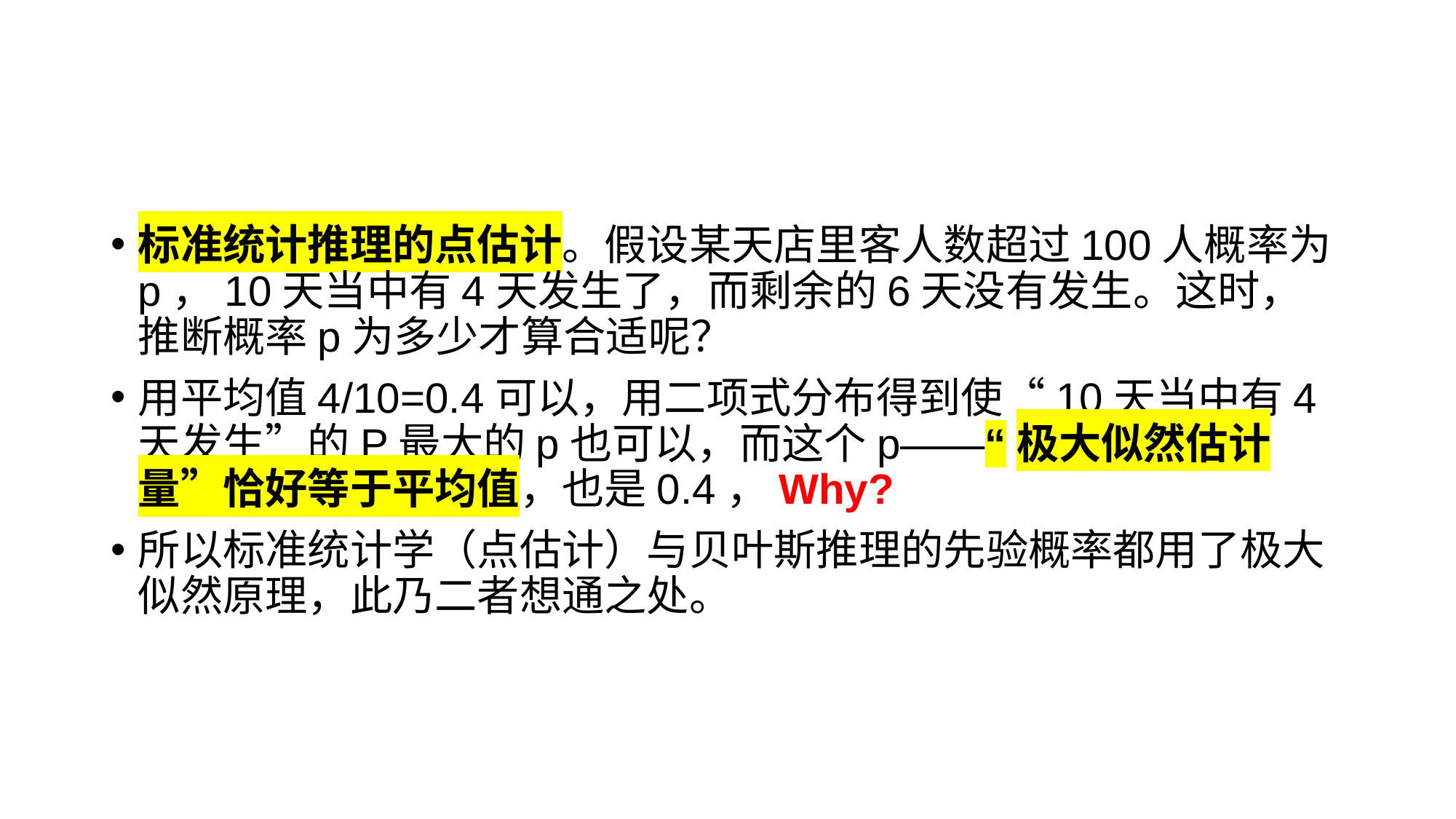

#
标准统计推理的点估计。假设某天店里客人数超过100人概率为p，10天当中有4天发生了，而剩余的6天没有发生。这时，推断概率p为多少才算合适呢？
用平均值4/10=0.4可以，用二项式分布得到使“10天当中有4天发生”的P最大的p也可以，而这个p——“极大似然估计量”恰好等于平均值，也是0.4，Why?
所以标准统计学（点估计）与贝叶斯推理的先验概率都用了极大似然原理，此乃二者想通之处。